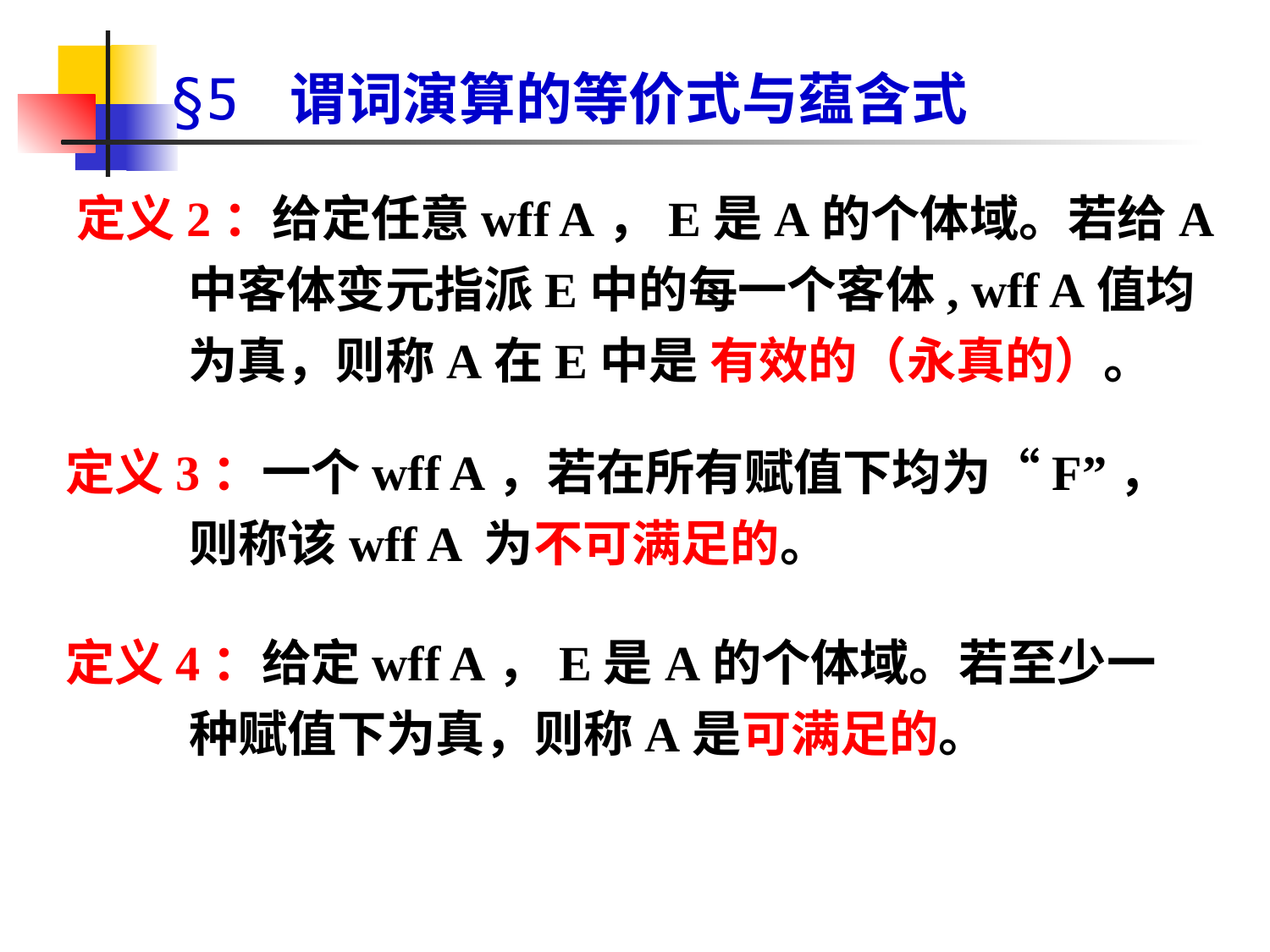

# §5  谓词演算的等价式与蕴含式
定义2：给定任意wff A，E是A的个体域。若给A中客体变元指派E中的每一个客体, wff A值均为真，则称A在E中是 有效的（永真的）。

定义3：一个wff A，若在所有赋值下均为“F”，则称该wff A 为不可满足的。
定义4：给定wff A，E是A的个体域。若至少一种赋值下为真，则称A是可满足的。
54